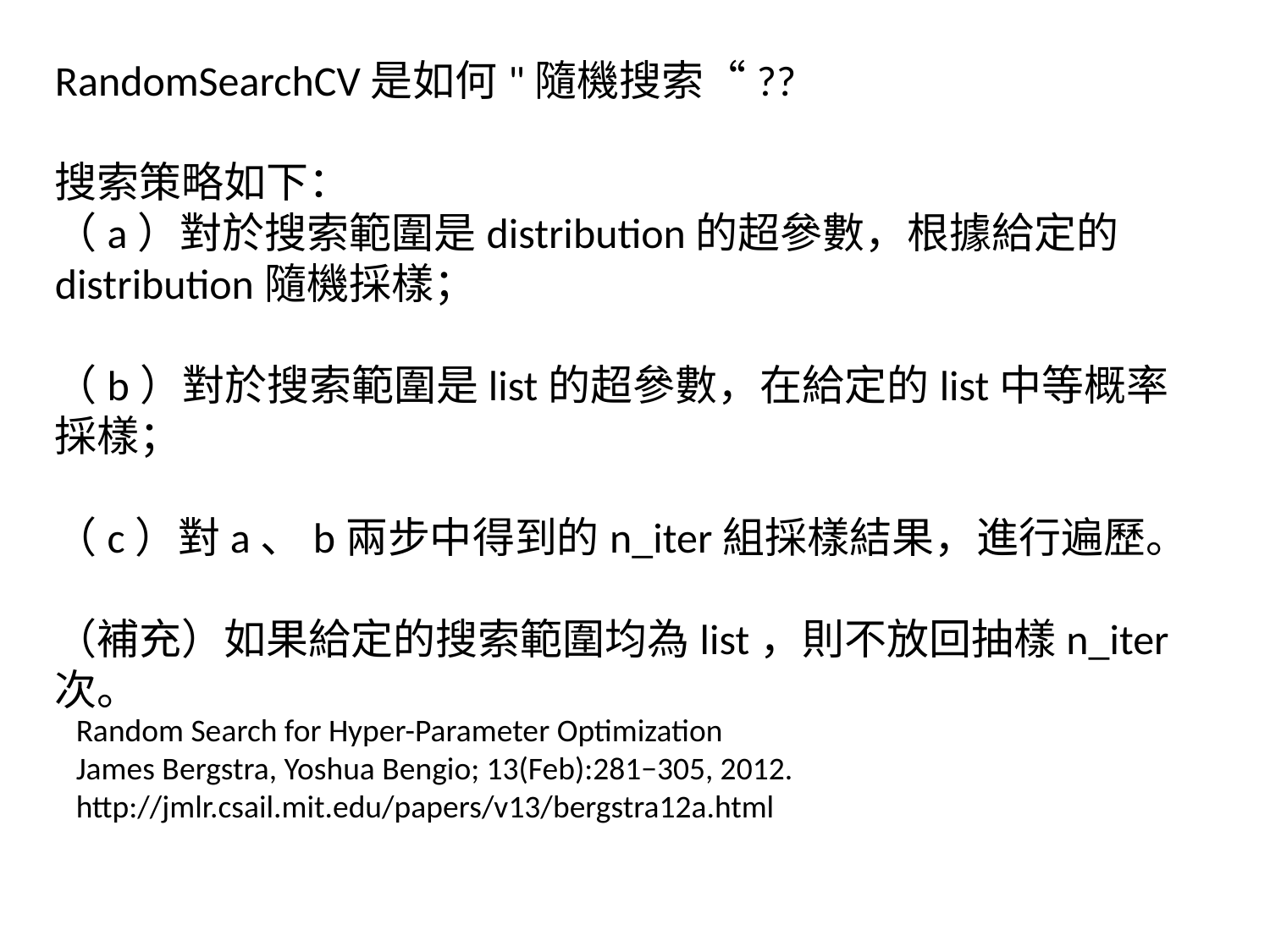

RandomSearchCV是如何"隨機搜索“??

搜索策略如下：
（a）對於搜索範圍是distribution的超參數，根據給定的distribution隨機採樣；

（b）對於搜索範圍是list的超參數，在給定的list中等概率採樣；

（c）對a、b兩步中得到的n_iter組採樣結果，進行遍歷。

（補充）如果給定的搜索範圍均為list，則不放回抽樣n_iter次。
Random Search for Hyper-Parameter Optimization
James Bergstra, Yoshua Bengio; 13(Feb):281−305, 2012.
http://jmlr.csail.mit.edu/papers/v13/bergstra12a.html